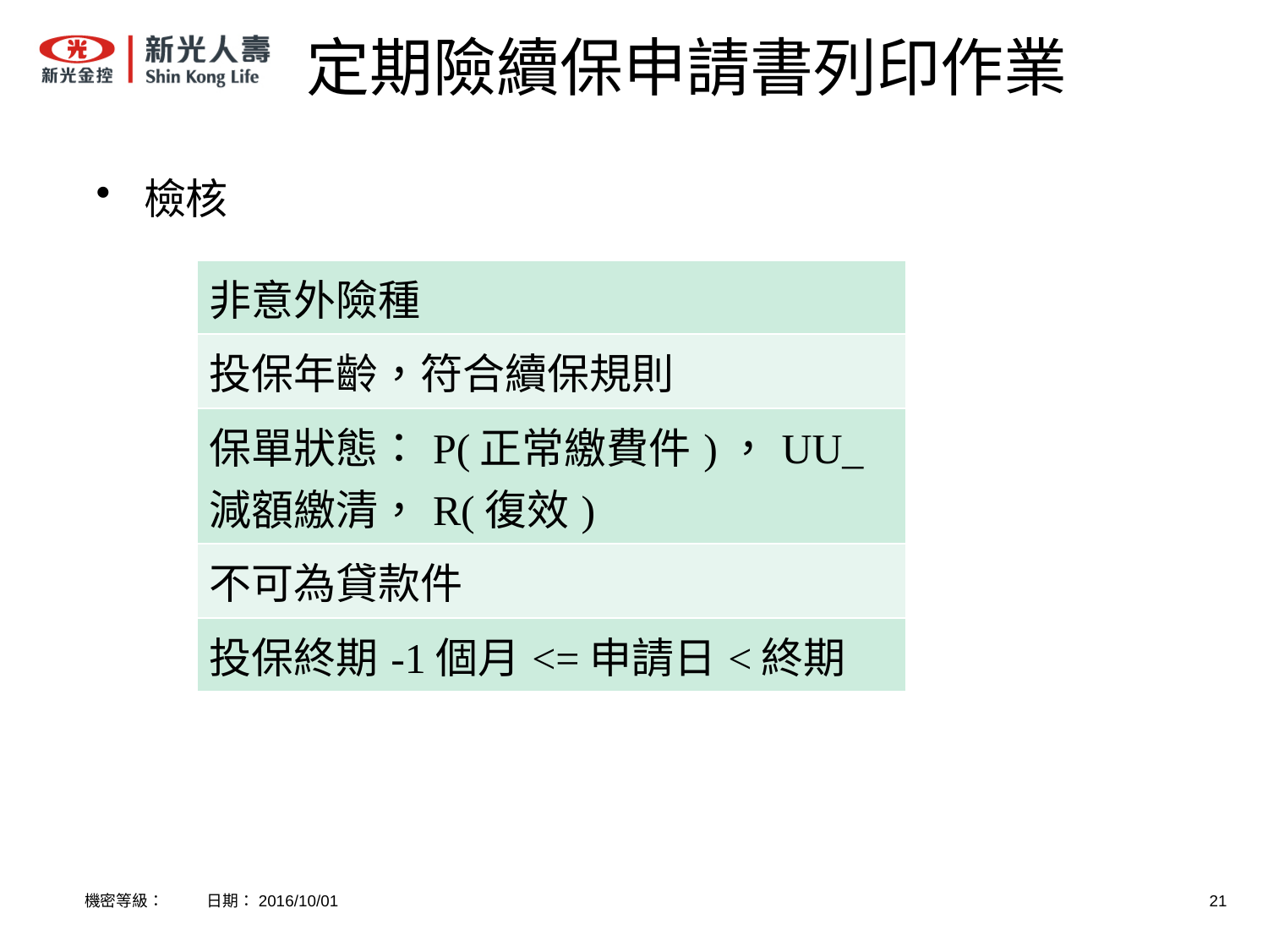

# 定期險續保申請書列印作業
檢核

| 非意外險種​ |
| --- |
| 投保年齡，符合續保規則​ |
| 保單狀態：P(正常繳費件)，UU\_減額繳清，R(復效)​ |
| 不可為貸款件​ |
| 投保終期-1個月<=申請日<終期​ |
機密等級：            日期：2016/10/01